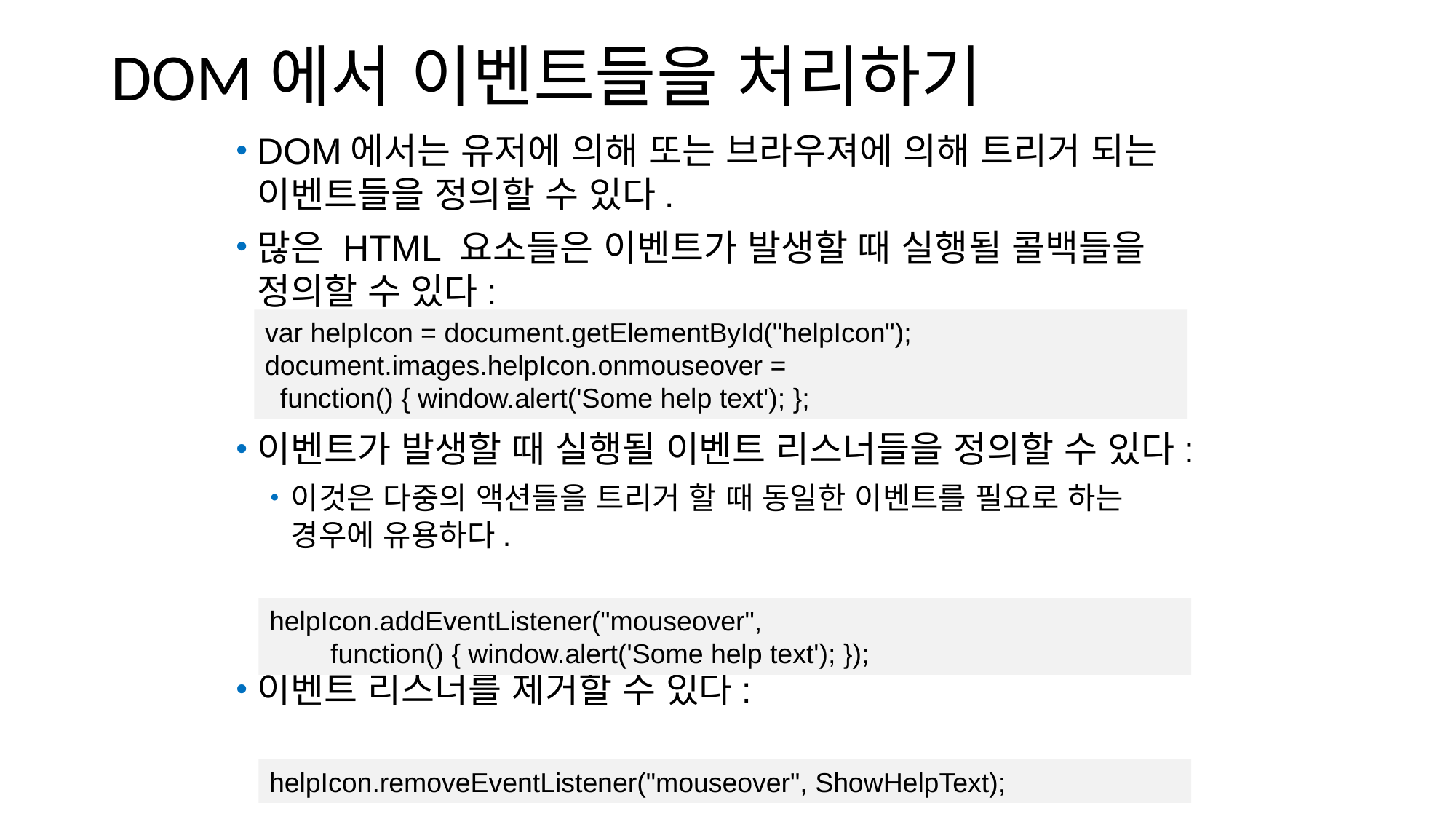

# DOM에서 이벤트들을 처리하기
DOM에서는 유저에 의해 또는 브라우져에 의해 트리거 되는 이벤트들을 정의할 수 있다.
많은 HTML 요소들은 이벤트가 발생할 때 실행될 콜백들을 정의할 수 있다:

이벤트가 발생할 때 실행될 이벤트 리스너들을 정의할 수 있다:
이것은 다중의 액션들을 트리거 할 때 동일한 이벤트를 필요로 하는 경우에 유용하다.

이벤트 리스너를 제거할 수 있다:
var helpIcon = document.getElementById("helpIcon");
document.images.helpIcon.onmouseover =
  function() { window.alert('Some help text'); };
helpIcon.addEventListener("mouseover",
        function() { window.alert('Some help text'); });
helpIcon.removeEventListener("mouseover", ShowHelpText);